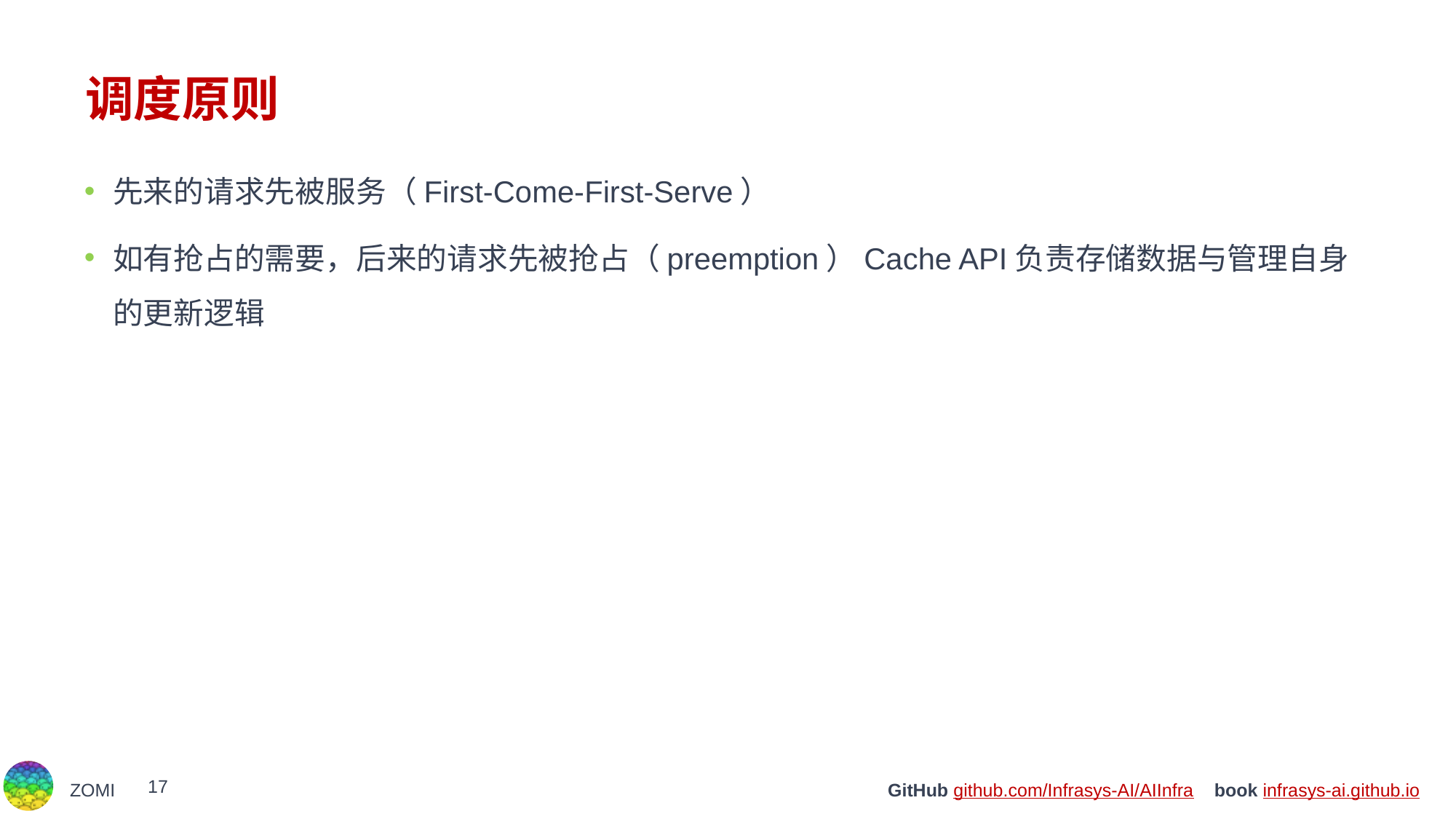

# 调度原则
先来的请求先被服务（First-Come-First-Serve）
如有抢占的需要，后来的请求先被抢占（preemption）Cache API负责存储数据与管理自身的更新逻辑